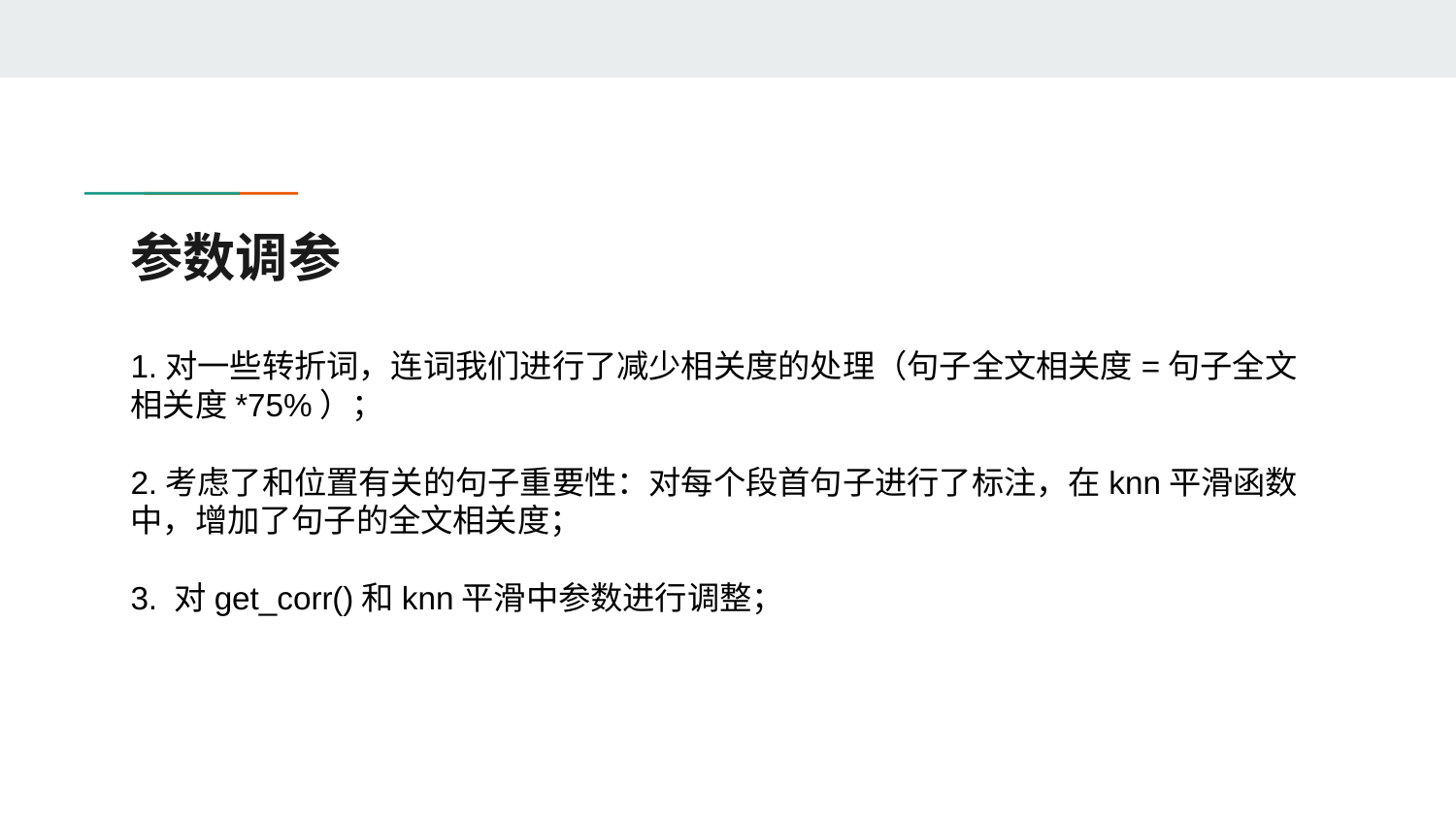

# 参数调参
1.对一些转折词，连词我们进行了减少相关度的处理（句子全文相关度=句子全文相关度*75%）；

2.考虑了和位置有关的句子重要性：对每个段首句子进行了标注，在knn平滑函数中，增加了句子的全文相关度；

3. 对get_corr()和knn平滑中参数进行调整；